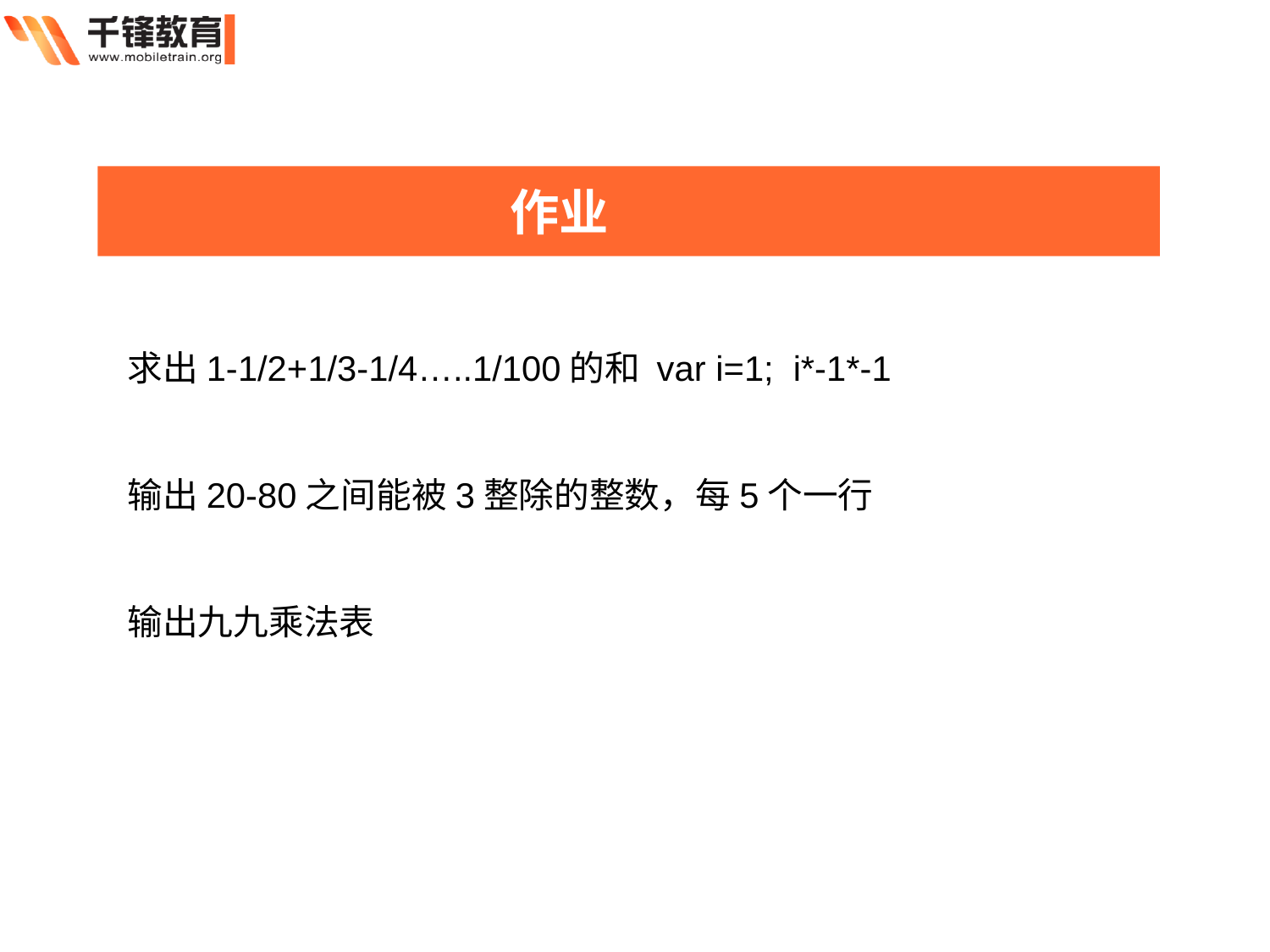

作业

求出1-1/2+1/3-1/4…..1/100的和 var i=1;  i*-1*-1

输出20-80之间能被3整除的整数，每5个一行

输出九九乘法表